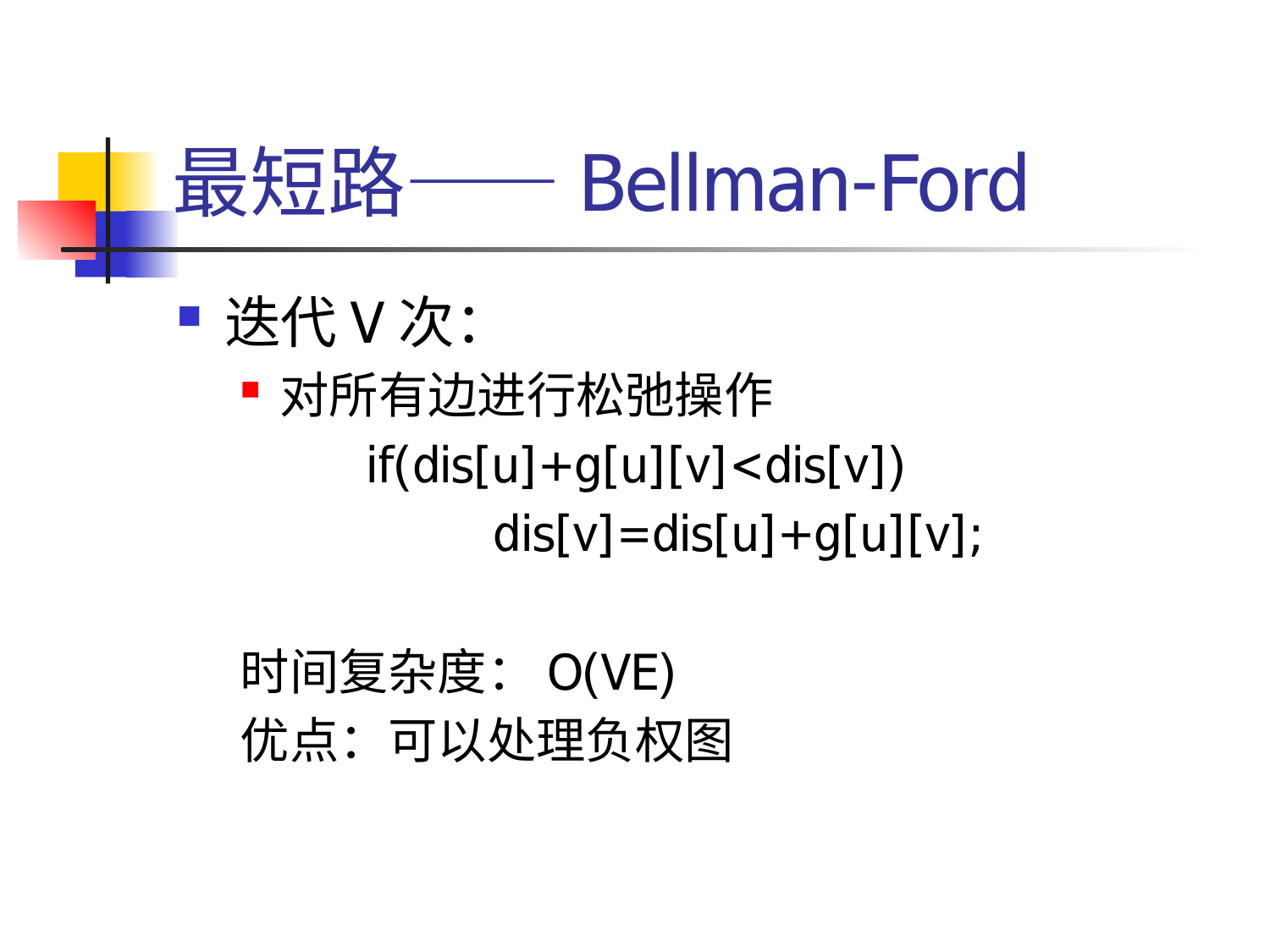

# 最短路——Bellman-Ford
迭代V次：
对所有边进行松弛操作
	if(dis[u]+g[u][v]<dis[v])
		dis[v]=dis[u]+g[u][v];

时间复杂度：O(VE)
优点：可以处理负权图